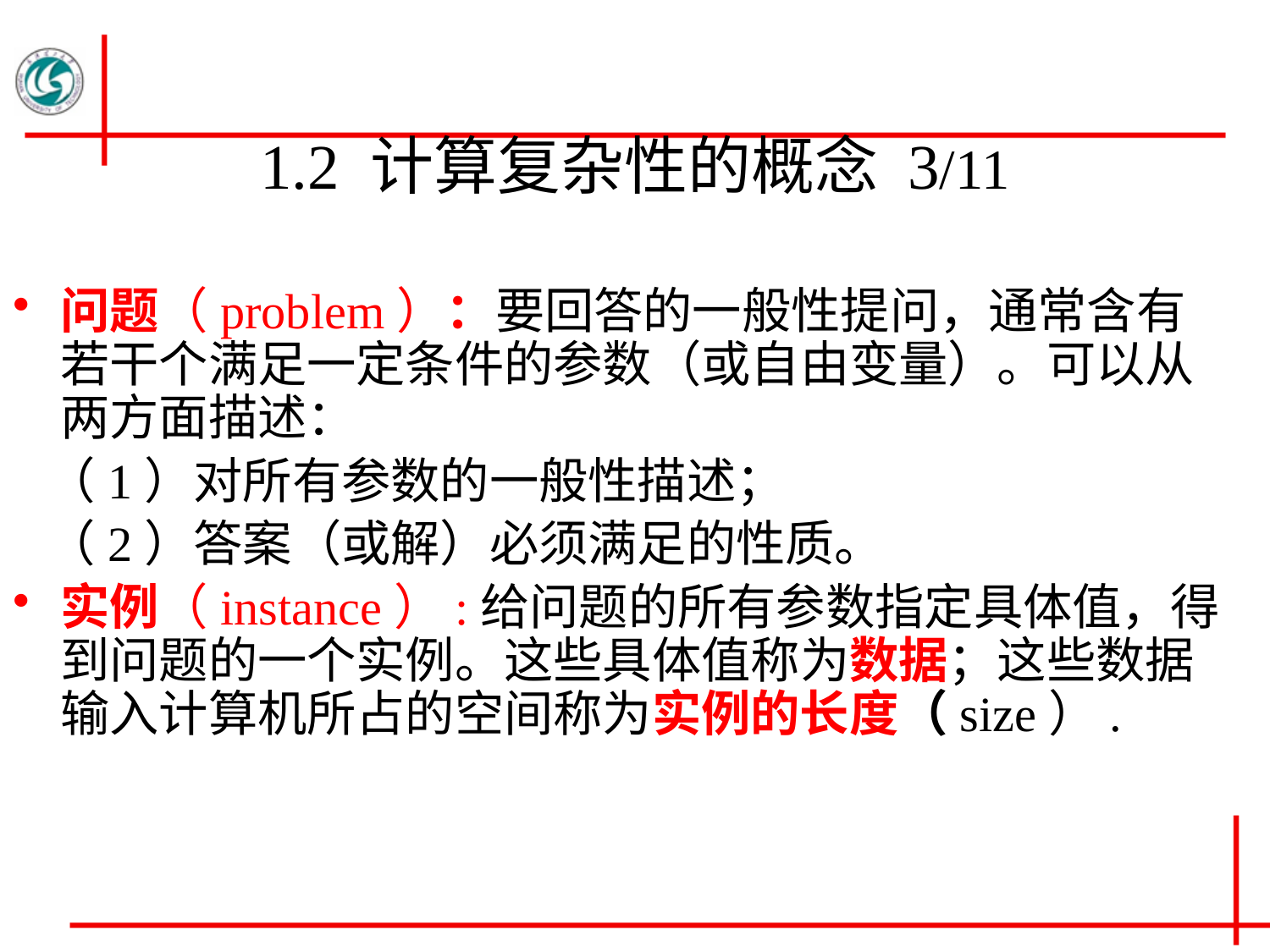

# 1.2 计算复杂性的概念 3/11
问题（problem）：要回答的一般性提问，通常含有若干个满足一定条件的参数（或自由变量）。可以从两方面描述：
  （1）对所有参数的一般性描述；
  （2）答案（或解）必须满足的性质。
实例（instance）:给问题的所有参数指定具体值，得到问题的一个实例。这些具体值称为数据；这些数据输入计算机所占的空间称为实例的长度（size）.
13